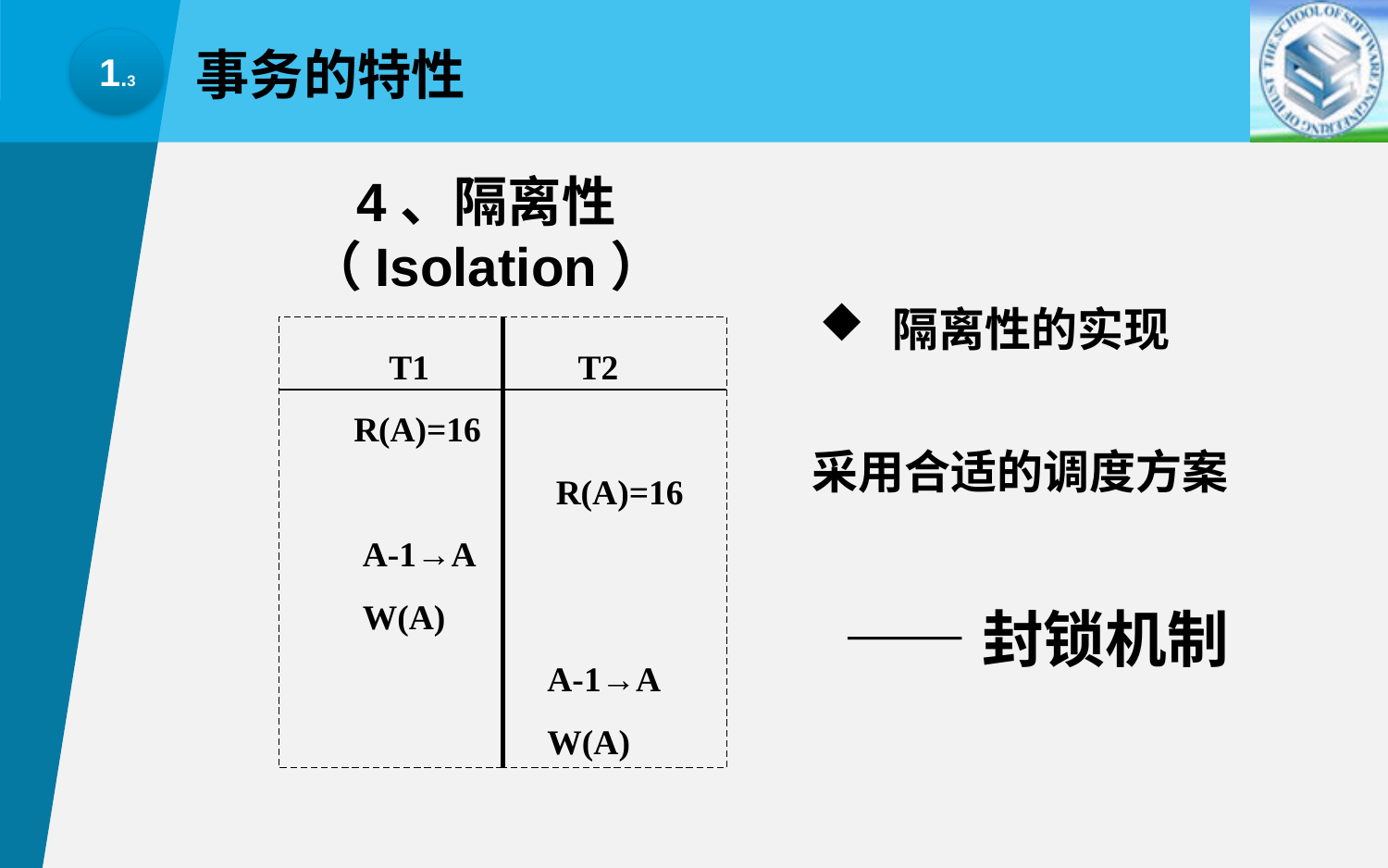

1.3
事务的特性
4、隔离性（Isolation）
 隔离性的实现
           T1                 T2
       R(A)=16
                              R(A)=16
        A-1→A
        W(A)
                             A-1→A
                             W(A)
采用合适的调度方案
——封锁机制